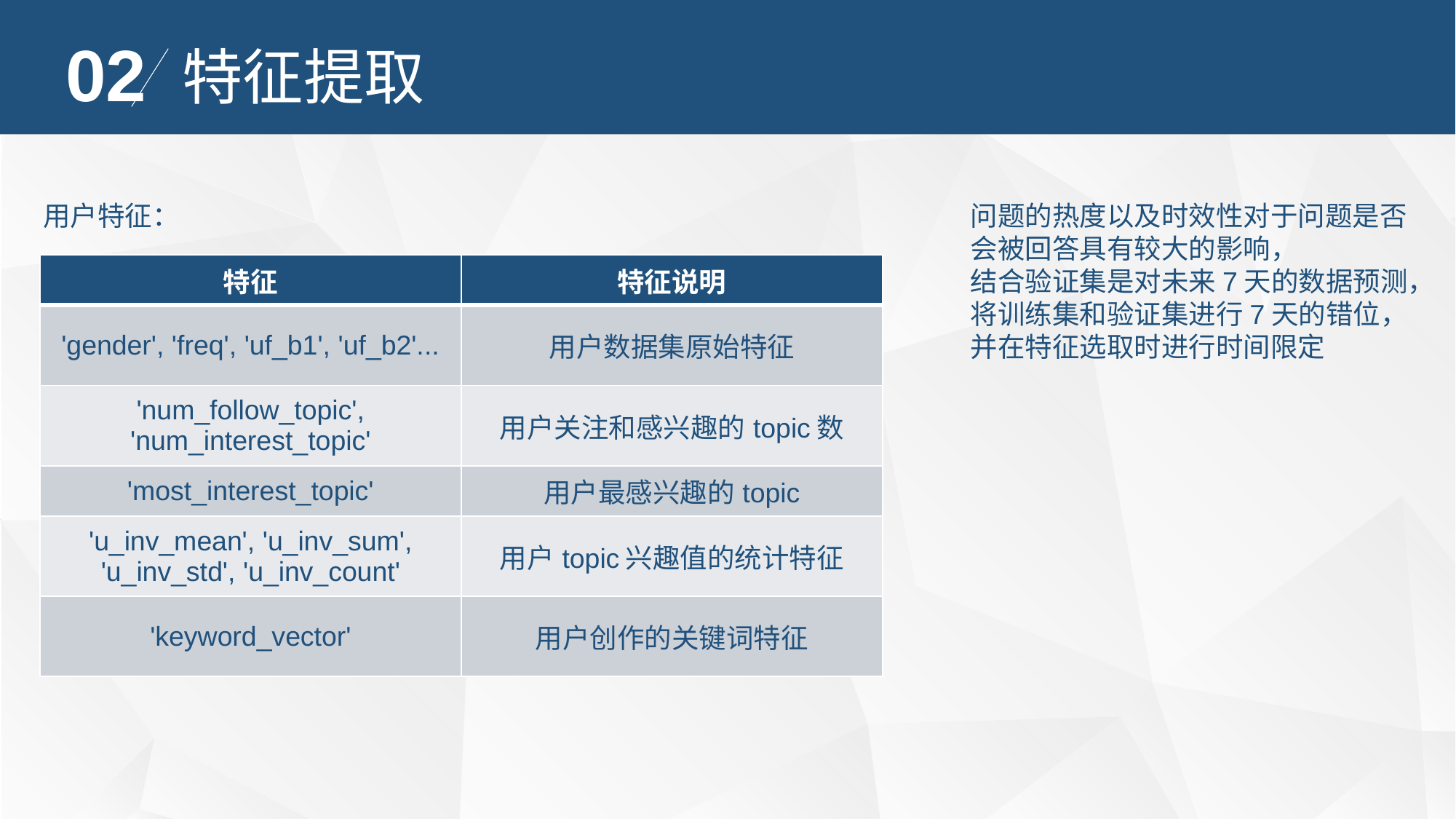

02
特征提取
用户特征：
问题的热度以及时效性对于问题是否会被回答具有较大的影响，
结合验证集是对未来7天的数据预测，将训练集和验证集进行7天的错位，
并在特征选取时进行时间限定

| 特征 | 特征说明 |
| --- | --- |
| 'gender', 'freq', 'uf\_b1', 'uf\_b2'... | 用户数据集原始特征 |
| 'num\_follow\_topic', 'num\_interest\_topic' | 用户关注和感兴趣的topic数 |
| 'most\_interest\_topic' | 用户最感兴趣的topic |
| 'u\_inv\_mean', 'u\_inv\_sum', 'u\_inv\_std', 'u\_inv\_count' | 用户topic兴趣值的统计特征 |
| 'keyword\_vector' | 用户创作的关键词特征 |